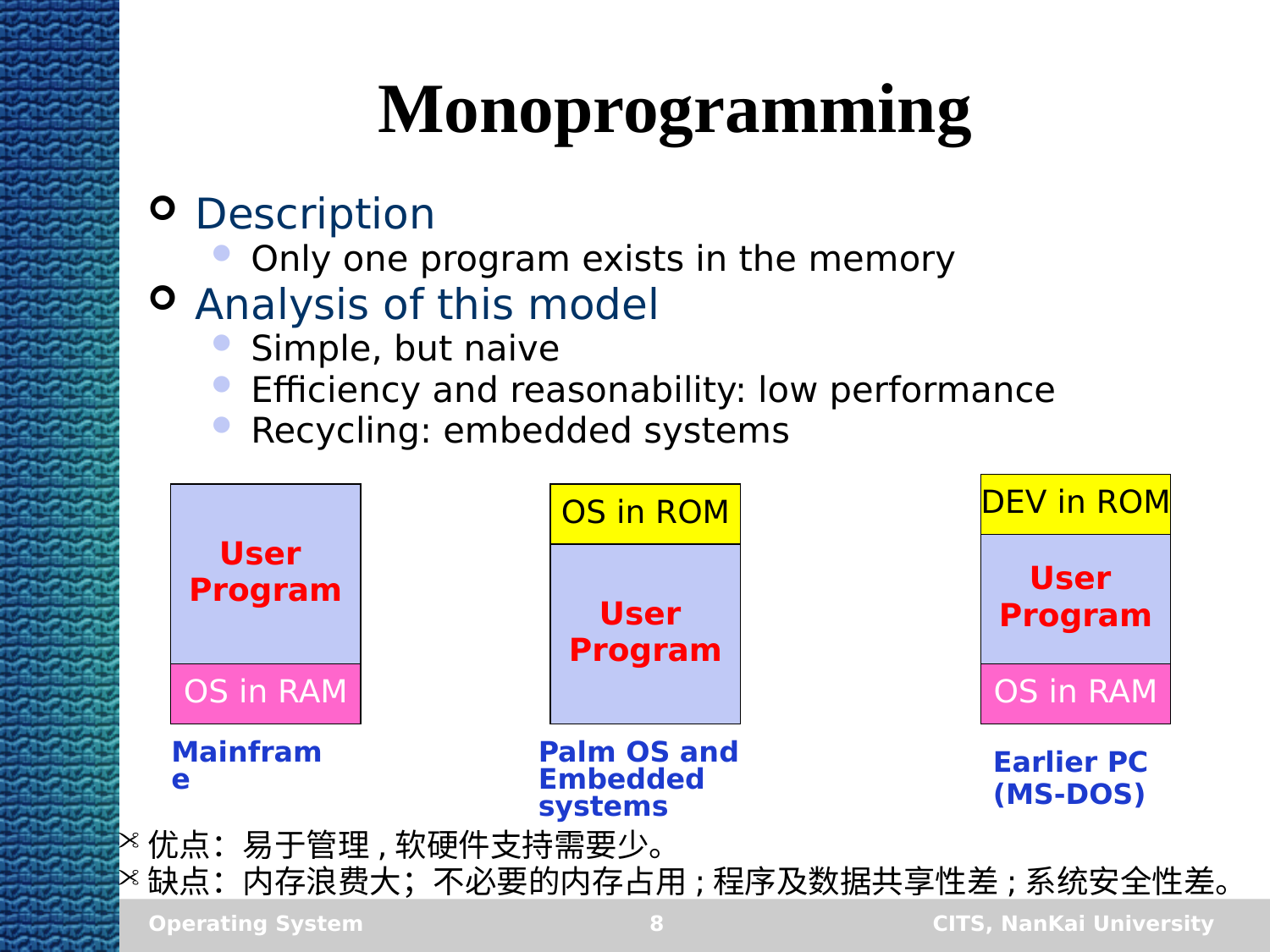

# Monoprogramming
Description
Only one program exists in the memory
Analysis of this model
Simple, but naive
Efficiency and reasonability: low performance
Recycling: embedded systems
DEV in ROM
User
Program
OS in RAM
User
Program
OS in RAM
OS in ROM
User
Program
Mainframe
Palm OS and Embedded systems
Earlier PC
(MS-DOS)
优点：易于管理,软硬件支持需要少。
缺点：内存浪费大；不必要的内存占用;程序及数据共享性差;系统安全性差。
Operating System
8
CITS, NanKai University